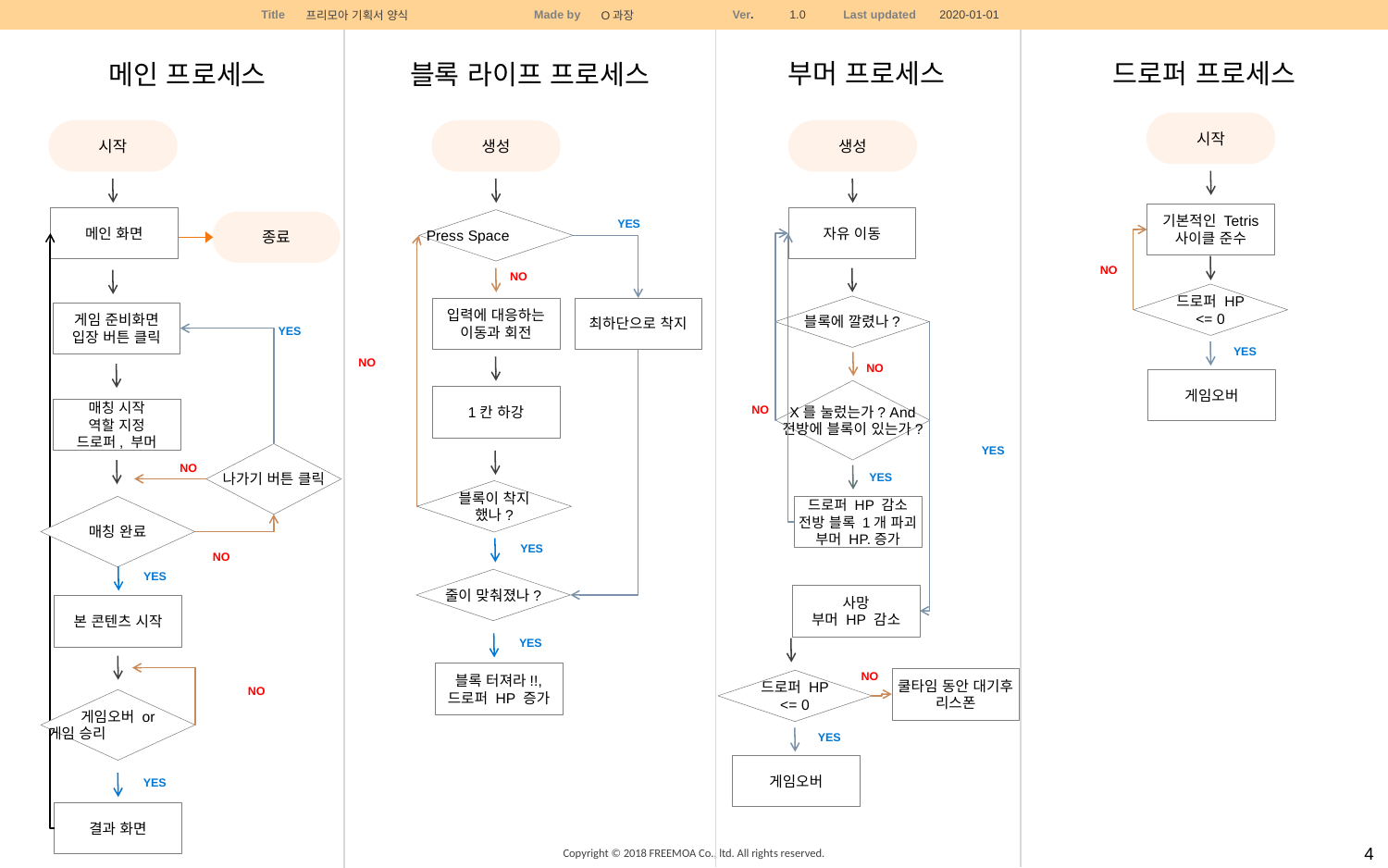

부머 프로세스
드로퍼 프로세스
메인 프로세스
블록 라이프 프로세스
시작
시작
생성
생성
기본적인 Tetris
사이클 준수
자유 이동
메인 화면
Press Space
YES
종료
NO
NO
드로퍼 HP
<= 0
블록에 깔렸나?
입력에 대응하는
이동과 회전
최하단으로 착지
게임 준비화면
입장 버튼 클릭
YES
YES
NO
NO
게임오버
X를 눌렀는가? And
전방에 블록이 있는가?
1칸 하강
NO
매칭 시작
역할 지정
드로퍼, 부머
YES
나가기 버튼 클릭
NO
YES
블록이 착지
했나?
매칭 완료
드로퍼 HP 감소
전방 블록 1개 파괴
부머 HP.증가
YES
NO
YES
줄이 맞춰졌나?
사망
부머 HP 감소
본 콘텐츠 시작
YES
NO
블록 터져라!!,
드로퍼 HP 증가
쿨타임 동안 대기후
리스폰
드로퍼 HP
<= 0
NO
게임오버 or
게임 승리
YES
게임오버
YES
결과 화면